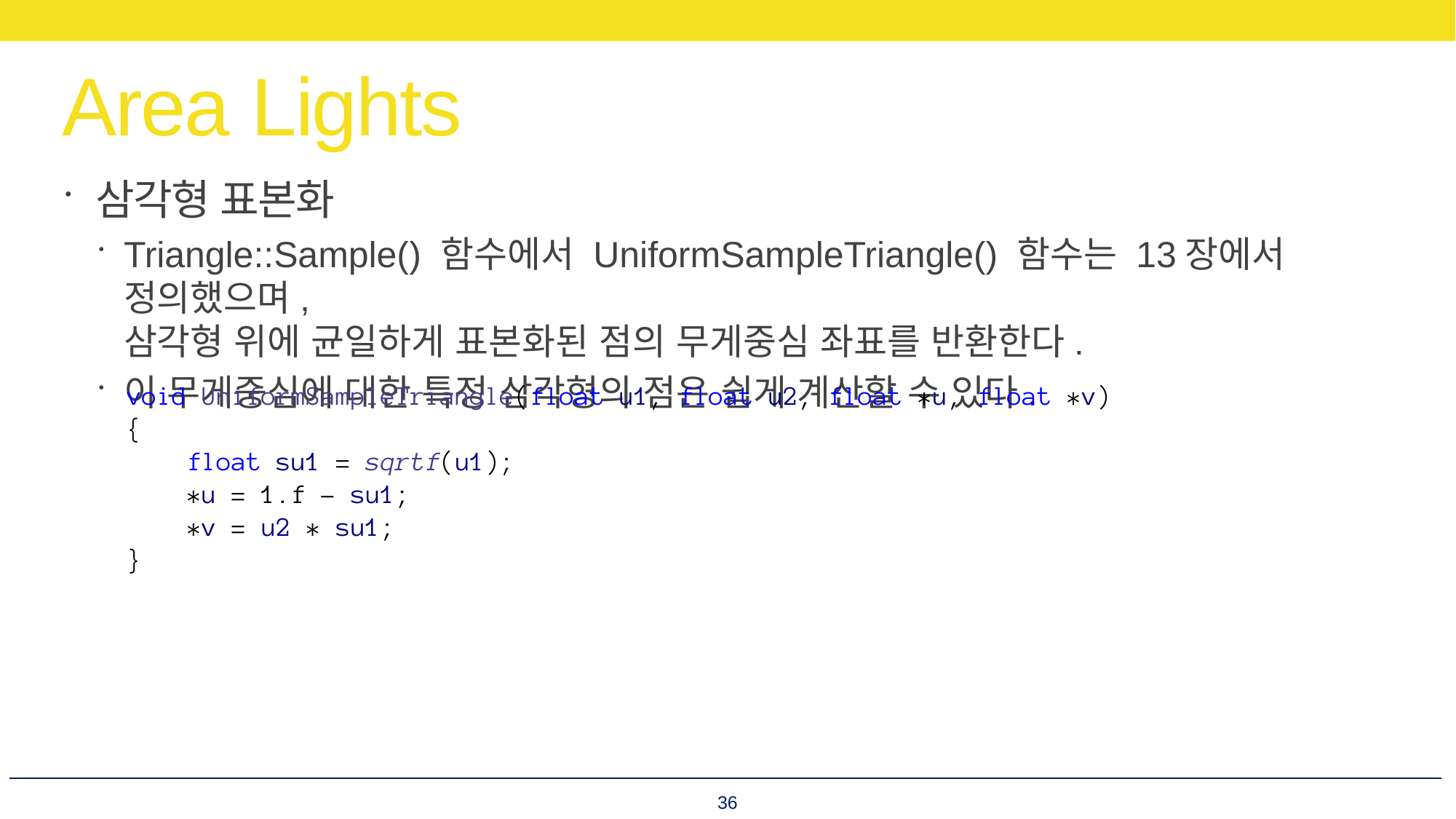

# Area Lights
삼각형 표본화
Triangle::Sample() 함수에서 UniformSampleTriangle() 함수는 13장에서 정의했으며,
삼각형 위에 균일하게 표본화된 점의 무게중심 좌표를 반환한다.
이 무게중심에 대한 특정 삼각형의 점은 쉽게 계산할 수 있다.
void UniformSampleTriangle(float u1, float u2, float *u, float *v) {
    float su1 = sqrtf(u1);
    *u = 1.f - su1;
    *v = u2 * su1;
}
36